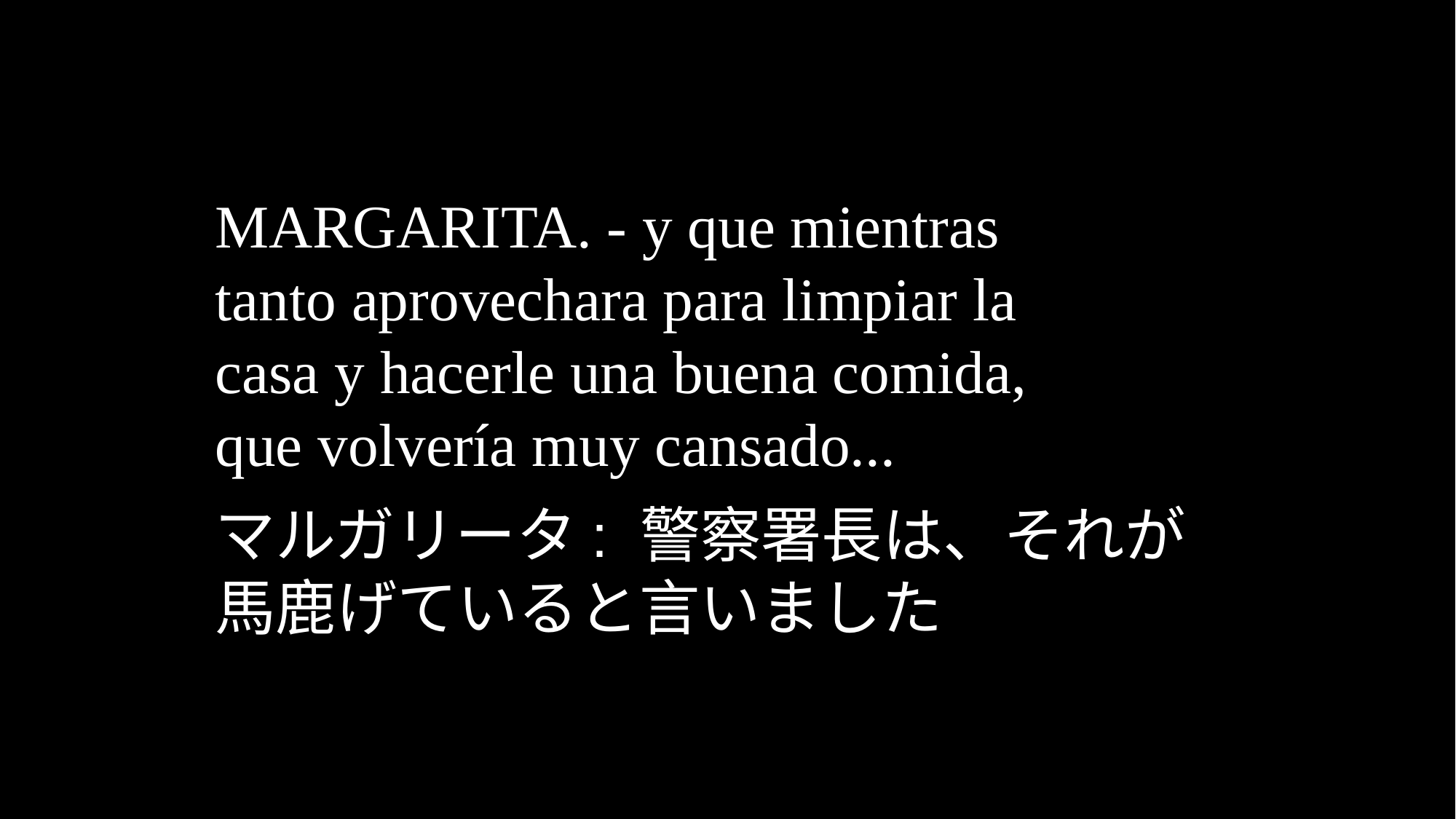

MARGARITA. - y que mientras tanto aprovechara para limpiar la casa y hacerle una buena comida, que volvería muy cansado...

マルガリータ: 警察署長は、それが馬鹿げていると言いました